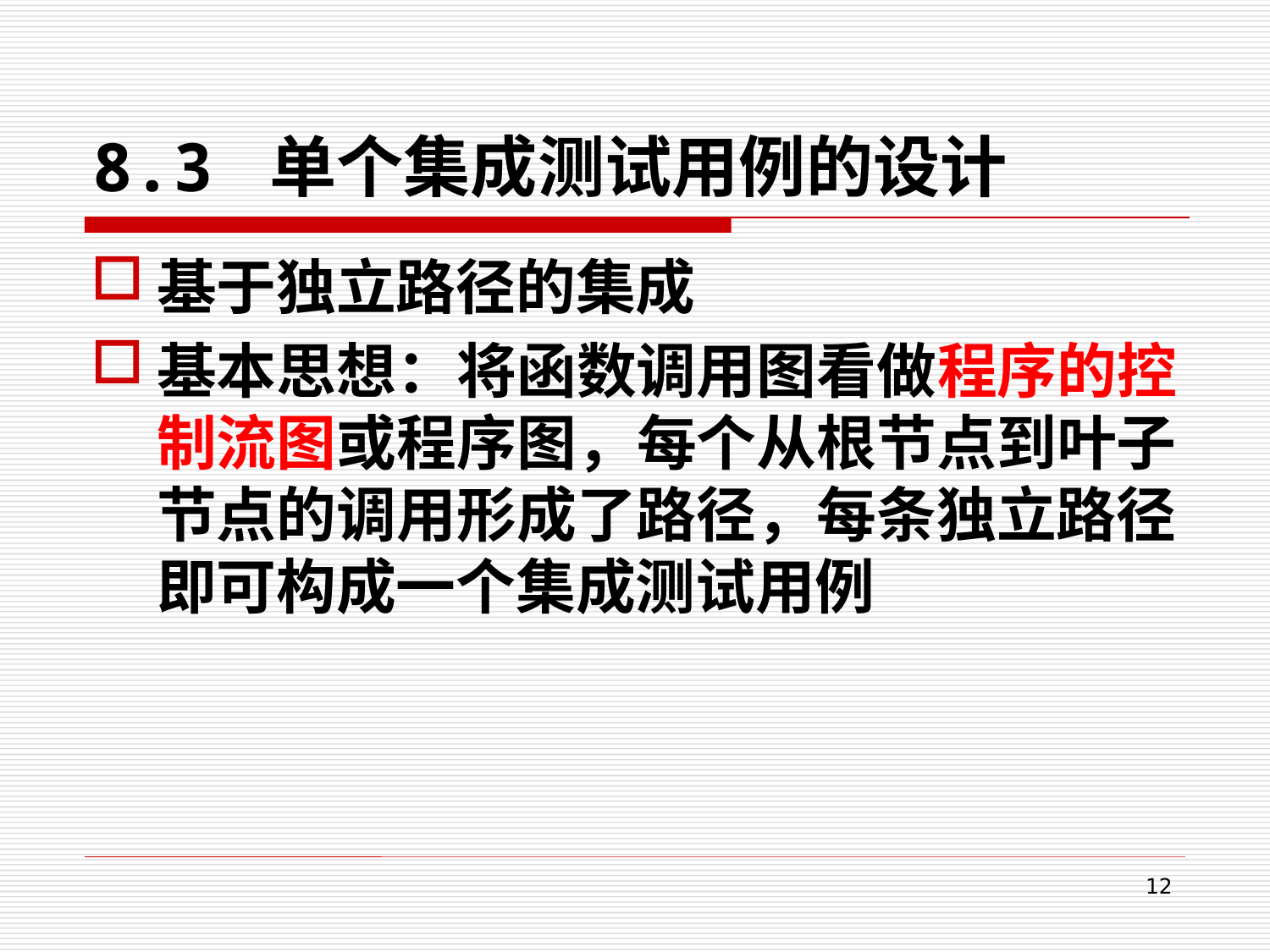

8.3 单个集成测试用例的设计
基于独立路径的集成
基本思想：将函数调用图看做程序的控制流图或程序图，每个从根节点到叶子节点的调用形成了路径，每条独立路径即可构成一个集成测试用例

12